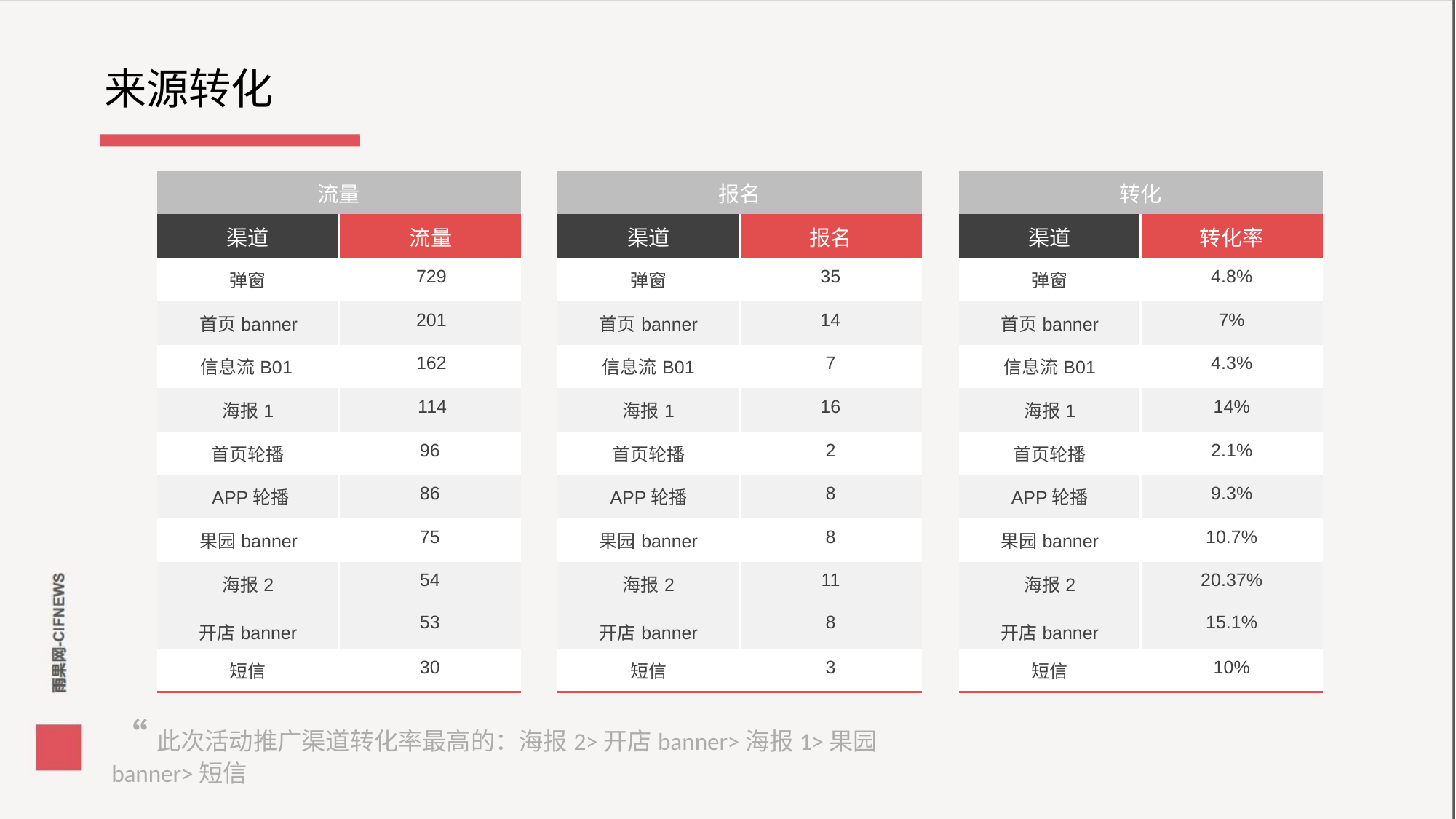

# 来源转化

| 流量 |  |
| --- | --- |
| 渠道 | 流量 |
| 弹窗 | 729 |
| 首页banner | 201 |
| 信息流B01 | 162 |
| 海报1 | 114 |
| 首页轮播 | 96 |
| APP轮播 | 86 |
| 果园banner | 75 |
| 海报2 开店banner | 54 53 |
| 短信 | 30 |
| 报名 |  |
| --- | --- |
| 渠道 | 报名 |
| 弹窗 | 35 |
| 首页banner | 14 |
| 信息流B01 | 7 |
| 海报1 | 16 |
| 首页轮播 | 2 |
| APP轮播 | 8 |
| 果园banner | 8 |
| 海报2 开店banner | 11 8 |
| 短信 | 3 |
| 转化 |  |
| --- | --- |
| 渠道 | 转化率 |
| 弹窗 | 4.8% |
| 首页banner | 7% |
| 信息流B01 | 4.3% |
| 海报1 | 14% |
| 首页轮播 | 2.1% |
| APP轮播 | 9.3% |
| 果园banner | 10.7% |
| 海报2 开店banner | 20.37% 15.1% |
| 短信 | 10% |
“此次活动推广渠道转化率最高的：海报2>开店banner>海报1>果园banner>短信